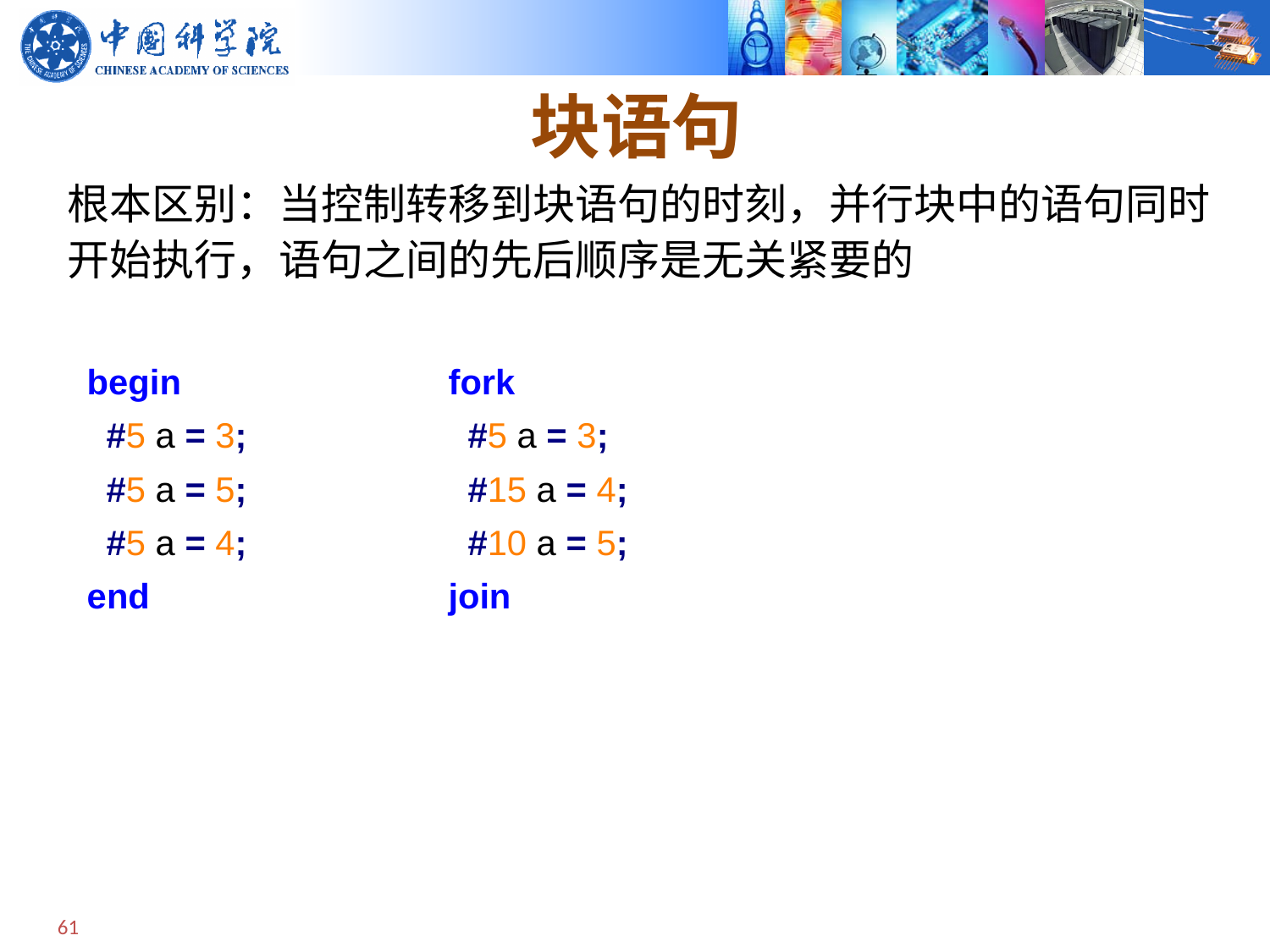

# 块语句
根本区别：当控制转移到块语句的时刻，并行块中的语句同时开始执行，语句之间的先后顺序是无关紧要的

  begin 			fork
    #5 a = 3;	 	  #5 a = 3;
    #5 a = 5; 		  #15 a = 4;
    #5 a = 4; 		  #10 a = 5;
  end 			join